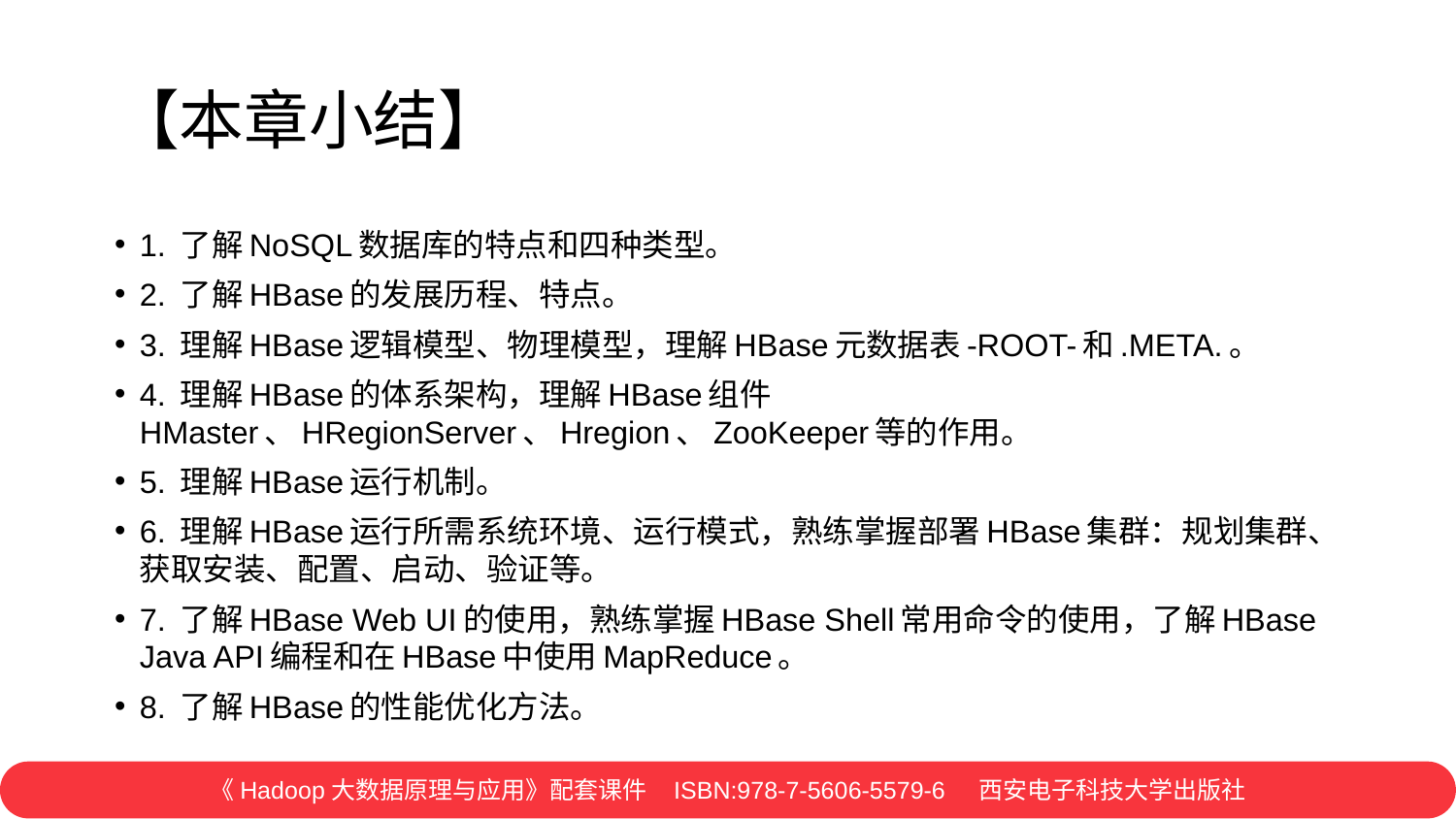

# 【本章小结】
1. 了解NoSQL数据库的特点和四种类型。
2. 了解HBase的发展历程、特点。
3. 理解HBase逻辑模型、物理模型，理解HBase元数据表-ROOT-和.META.。
4. 理解HBase的体系架构，理解HBase组件HMaster、HRegionServer、Hregion、ZooKeeper等的作用。
5. 理解HBase运行机制。
6. 理解HBase运行所需系统环境、运行模式，熟练掌握部署HBase集群：规划集群、获取安装、配置、启动、验证等。
7. 了解HBase Web UI的使用，熟练掌握HBase Shell常用命令的使用，了解HBase Java API编程和在HBase中使用MapReduce。
8. 了解HBase的性能优化方法。